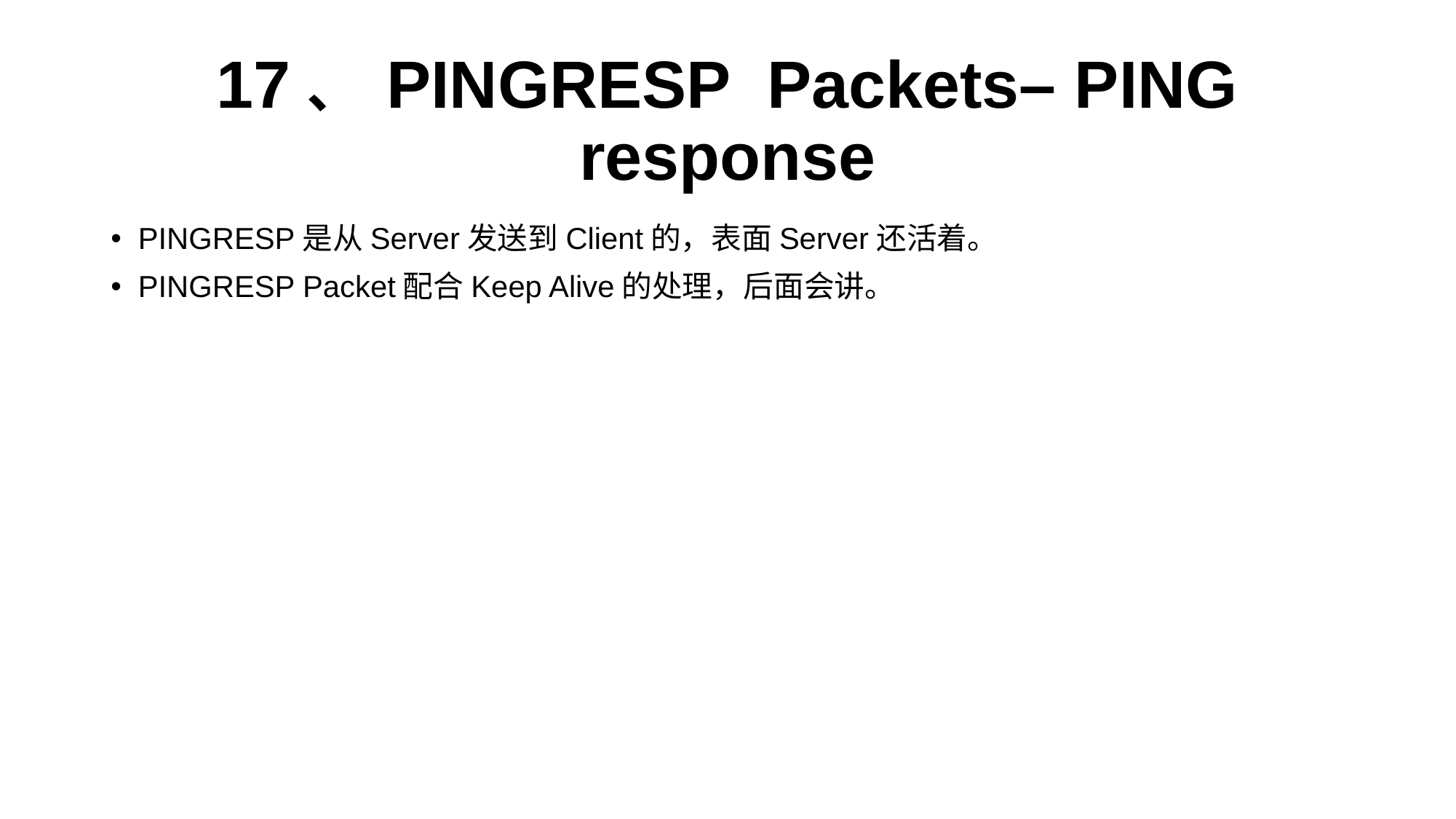

# 17、 PINGRESP  Packets– PING response
PINGRESP是从Server发送到Client的，表面Server还活着。
PINGRESP Packet配合Keep Alive的处理，后面会讲。